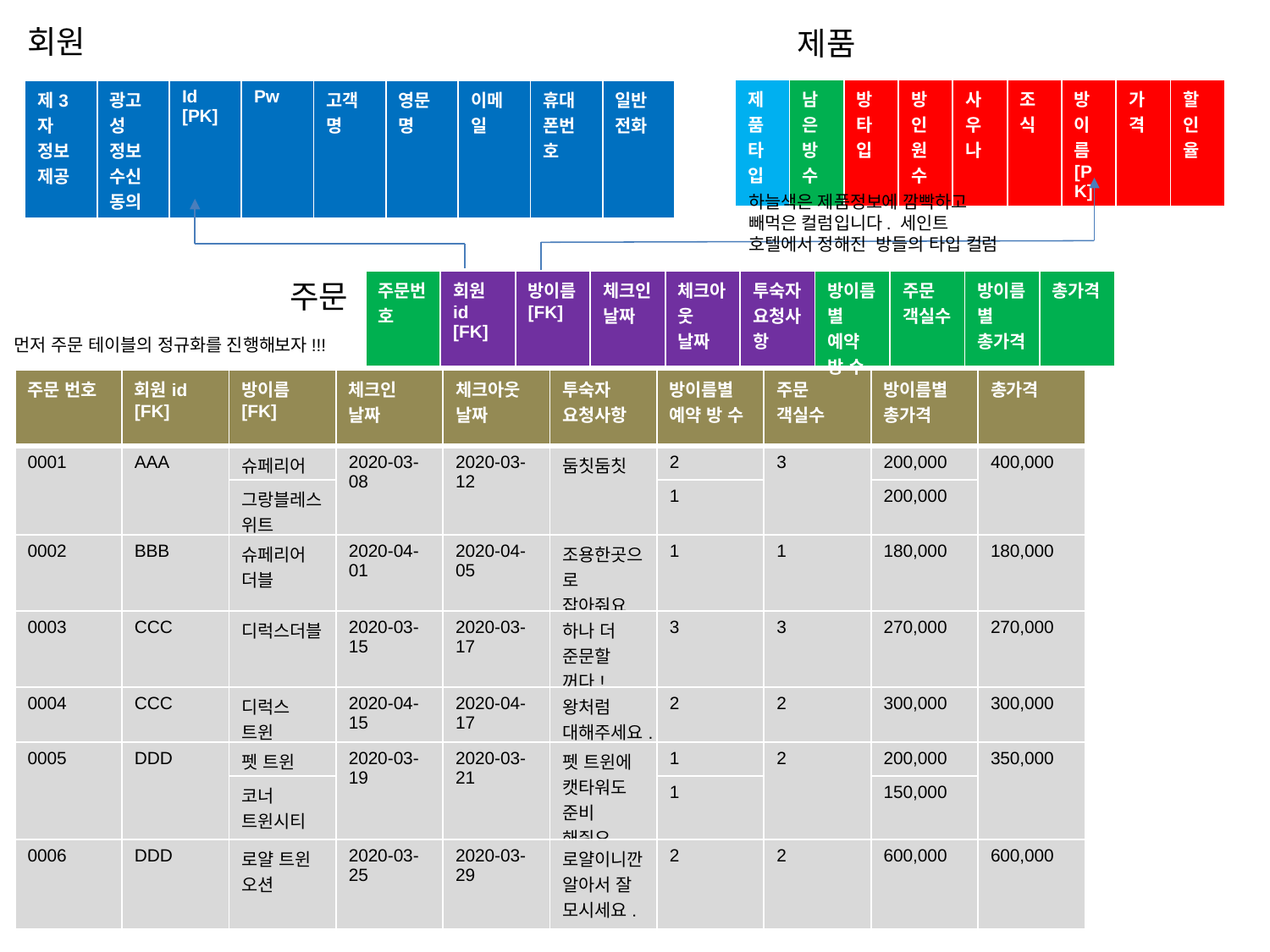

회원
제품
| 제품타입 | 남은방 수 | 방타입 | 방 인원 수 | 사우나 | 조식 | 방이름 [PK] | 가격 | 할인율 |
| --- | --- | --- | --- | --- | --- | --- | --- | --- |
| 제3자 정보제공 | 광고성 정보 수신 동의 | Id [PK] | Pw | 고객명 | 영문명 | 이메일 | 휴대폰번호 | 일반전화 |
| --- | --- | --- | --- | --- | --- | --- | --- | --- |
하늘색은 제품정보에 깜빡하고 빼먹은 컬럼입니다. 세인트 호텔에서 정해진  방들의 타입 컬럼
주문
| 주문번호 | 회원id [FK] | 방이름 [FK] | 체크인 날짜 | 체크아웃 날짜 | 투숙자 요청사항 | 방이름별 예약 방 수 | 주문 객실수 | 방이름별 총가격 | 총가격 |
| --- | --- | --- | --- | --- | --- | --- | --- | --- | --- |
먼저 주문 테이블의 정규화를 진행해보자!!!
| 주문 번호 | 회원id [FK] | 방이름 [FK] | 체크인 날짜 | 체크아웃 날짜 | 투숙자 요청사항 | 방이름별 예약 방 수 | 주문 객실수 | 방이름별 총가격 | 총가격 |
| --- | --- | --- | --- | --- | --- | --- | --- | --- | --- |
| 0001 | AAA | 슈페리어 | 2020-03-08 | 2020-03-12 | 둠칫둠칫 | 2 | 3 | 200,000 | 400,000 |
|  |  | 그랑블레스위트 |  |  |  | 1 |  | 200,000 |  |
| 0002 | BBB | 슈페리어 더블 | 2020-04-01 | 2020-04-05 | 조용한곳으로 잡아줘요 | 1 | 1 | 180,000 | 180,000 |
| 0003 | CCC | 디럭스더블 | 2020-03-15 | 2020-03-17 | 하나 더 준문할 꺼다! | 3 | 3 | 270,000 | 270,000 |
| 0004 | CCC | 디럭스 트윈 | 2020-04-15 | 2020-04-17 | 왕처럼 대해주세요. | 2 | 2 | 300,000 | 300,000 |
| 0005 | DDD | 펫 트윈 | 2020-03-19 | 2020-03-21 | 펫 트윈에 캣타워도 준비 해줘요 | 1 | 2 | 200,000 | 350,000 |
|  |  | 코너 트윈시티 |  |  |  | 1 |  | 150,000 |  |
| 0006 | DDD | 로얄 트윈 오션 | 2020-03-25 | 2020-03-29 | 로얄이니깐 알아서 잘 모시세요. | 2 | 2 | 600,000 | 600,000 |